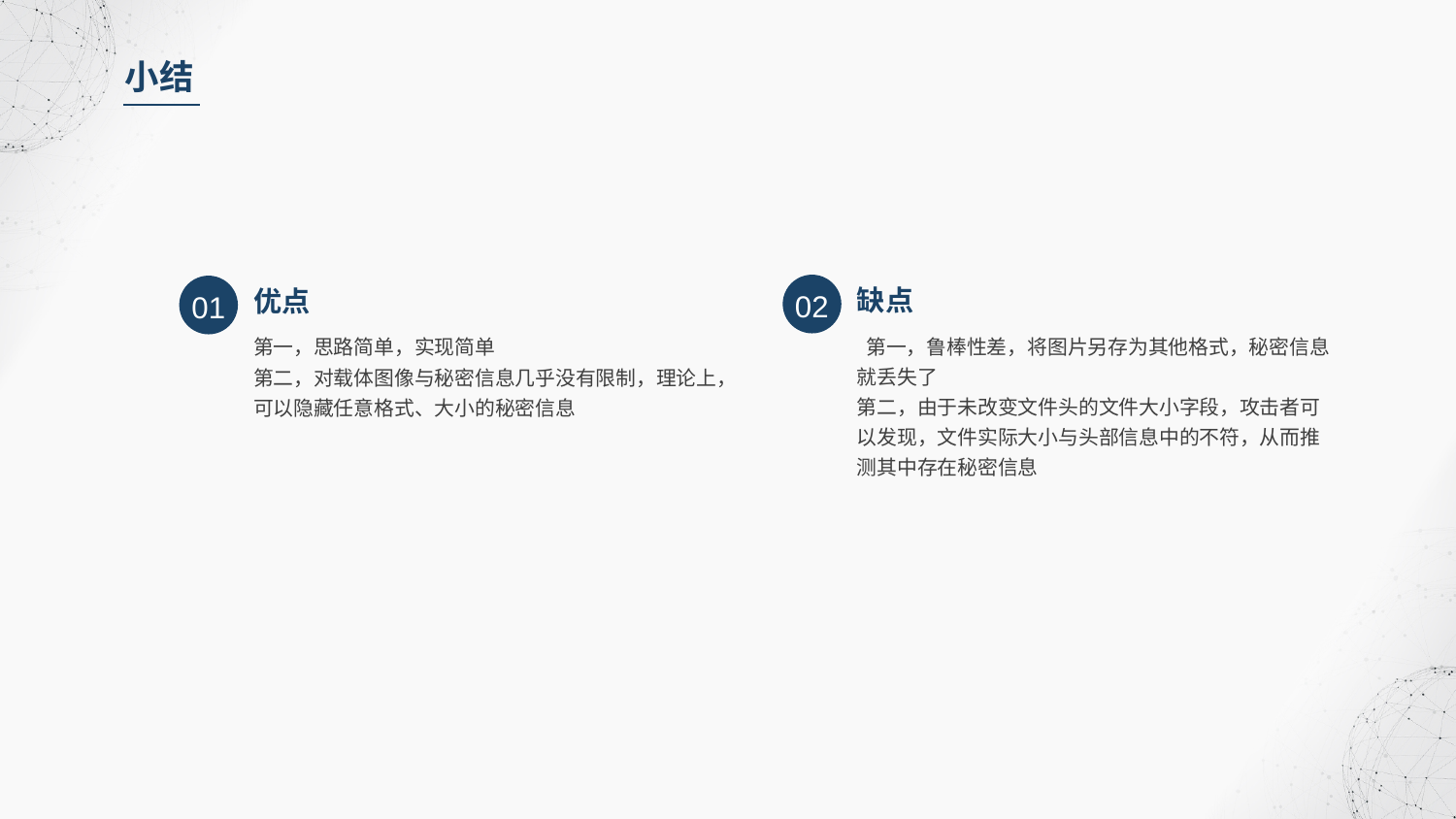

小结

02

01
缺点
优点
 第一，鲁棒性差，将图片另存为其他格式，秘密信息就丢失了
第二，由于未改变文件头的文件大小字段，攻击者可以发现，文件实际大小与头部信息中的不符，从而推测其中存在秘密信息
第一，思路简单，实现简单
第二，对载体图像与秘密信息几乎没有限制，理论上，可以隐藏任意格式、大小的秘密信息